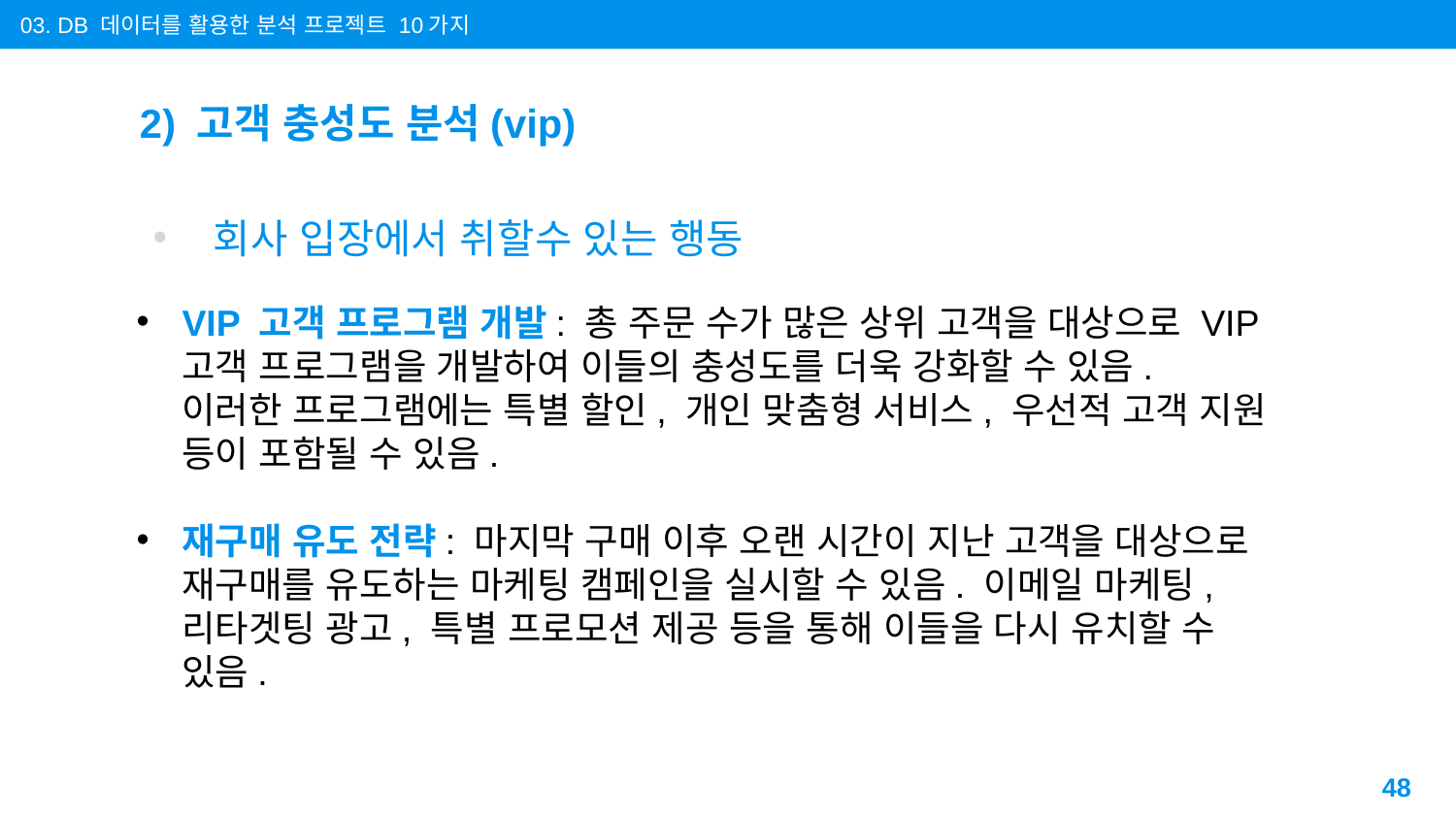

03. DB 데이터를 활용한 분석 프로젝트 10가지
# 2) 고객 충성도 분석(vip)
회사 입장에서 취할수 있는 행동

VIP 고객 프로그램 개발: 총 주문 수가 많은 상위 고객을 대상으로 VIP 고객 프로그램을 개발하여 이들의 충성도를 더욱 강화할 수 있음. 이러한 프로그램에는 특별 할인, 개인 맞춤형 서비스, 우선적 고객 지원 등이 포함될 수 있음.

재구매 유도 전략: 마지막 구매 이후 오랜 시간이 지난 고객을 대상으로 재구매를 유도하는 마케팅 캠페인을 실시할 수 있음. 이메일 마케팅, 리타겟팅 광고, 특별 프로모션 제공 등을 통해 이들을 다시 유치할 수 있음.
48